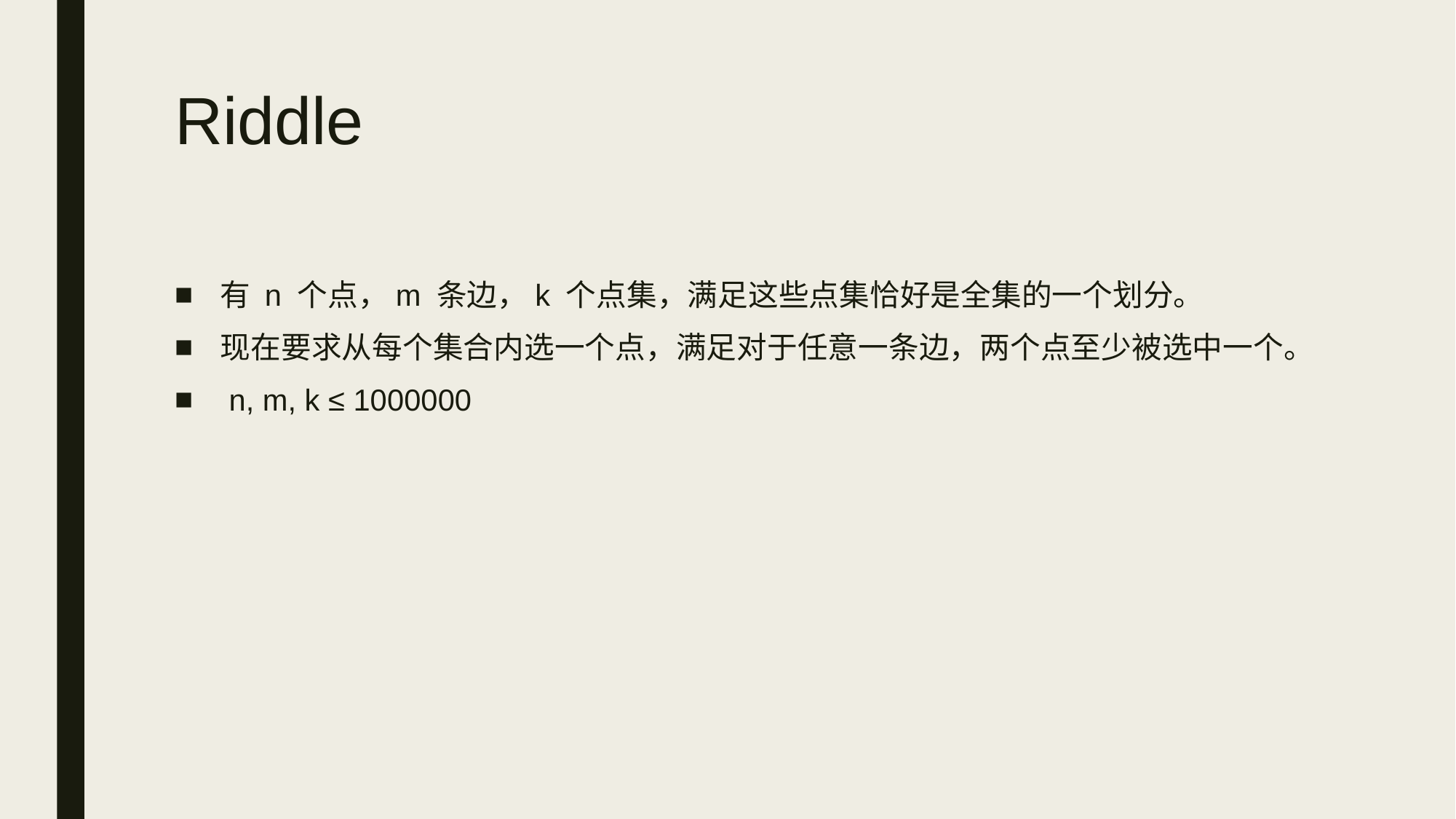

# Riddle
有 n 个点，m 条边，k 个点集，满足这些点集恰好是全集的一个划分。
现在要求从每个集合内选一个点，满足对于任意一条边，两个点至少被选中一个。
 n, m, k ≤ 1000000